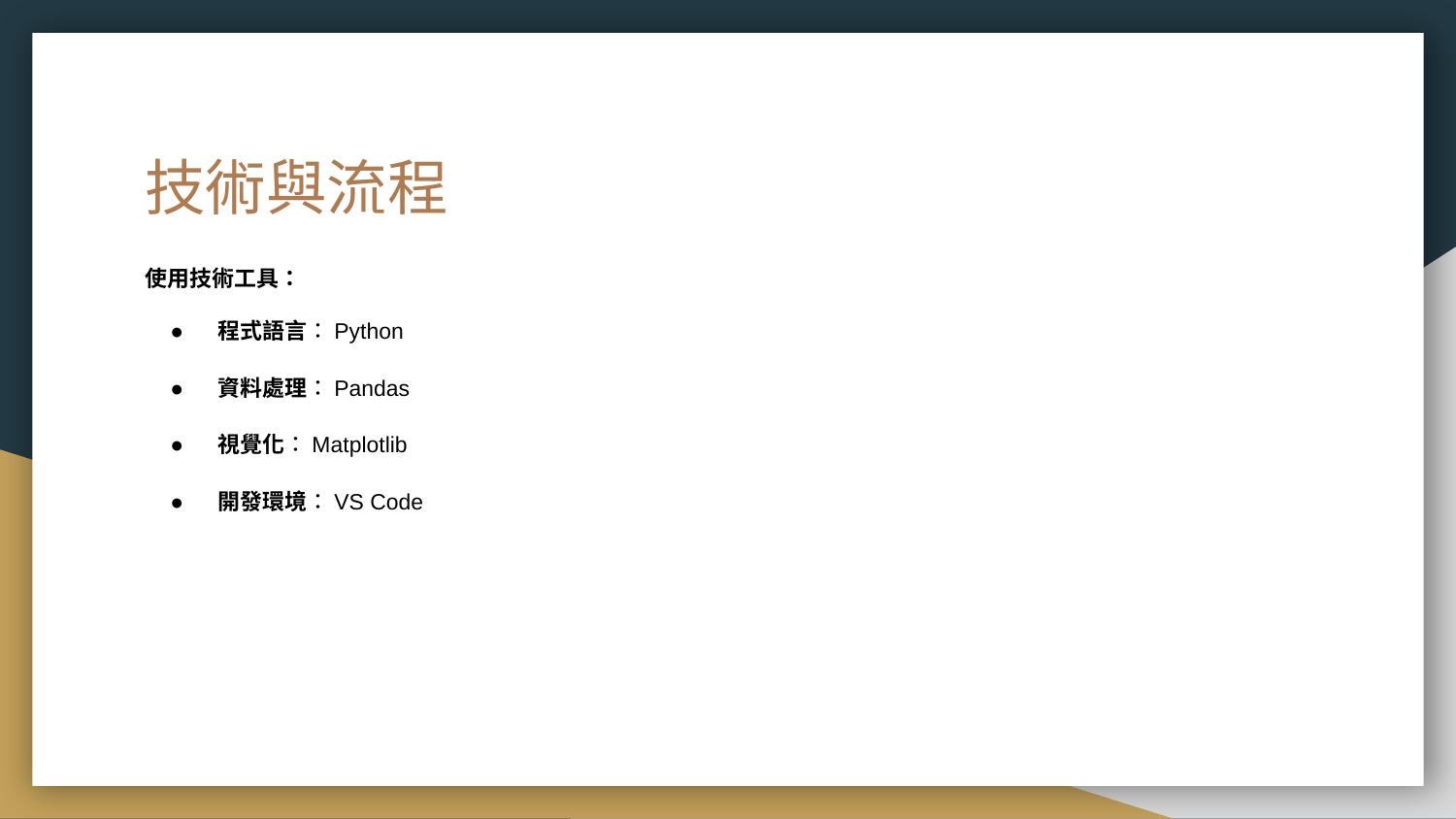

# 技術與流程
使用技術工具：
程式語言：Python
資料處理：Pandas
視覺化：Matplotlib
開發環境：VS Code